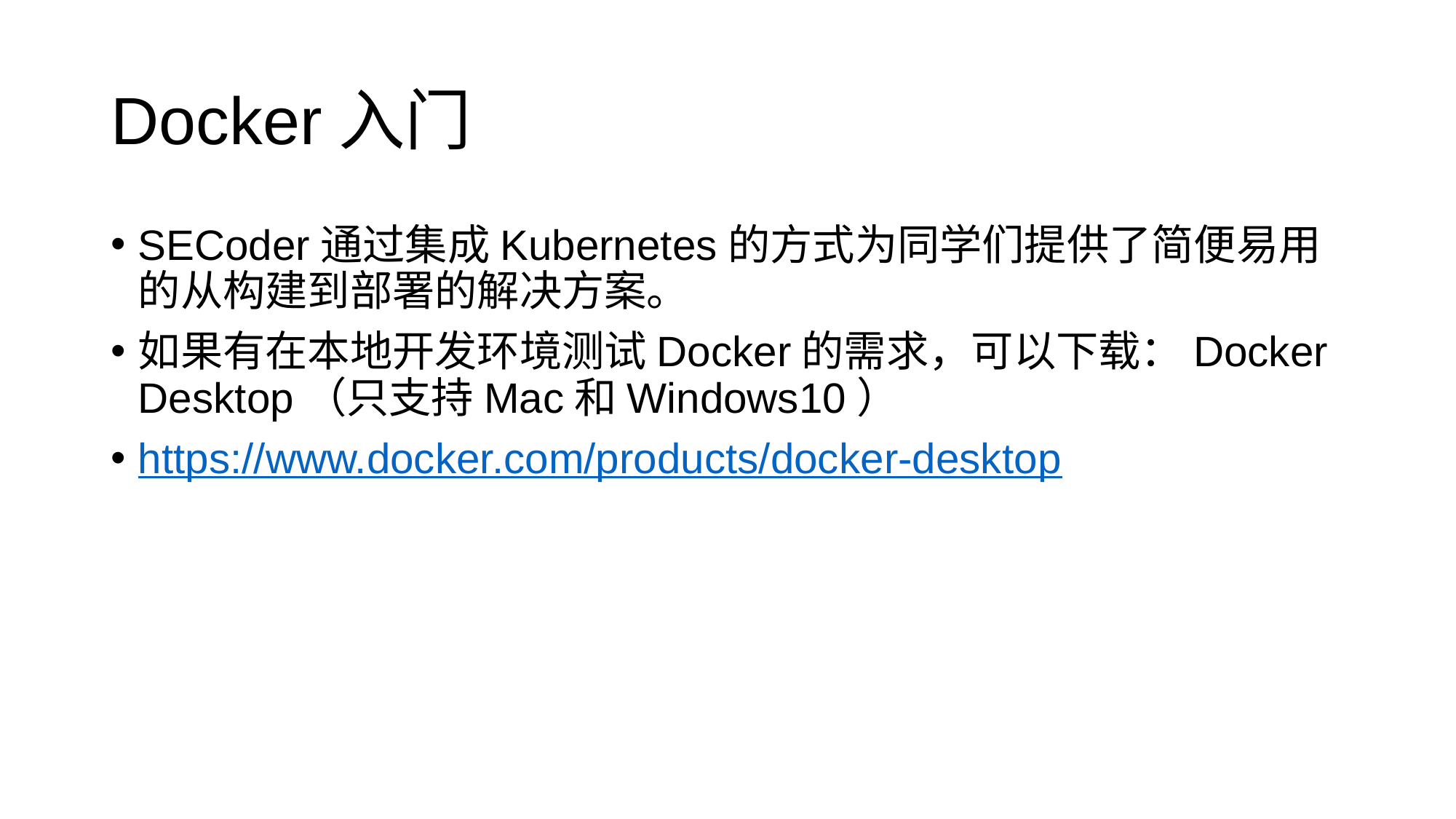

# Docker入门
SECoder通过集成Kubernetes的方式为同学们提供了简便易用的从构建到部署的解决方案。
如果有在本地开发环境测试Docker的需求，可以下载：Docker Desktop（只支持Mac和Windows10）
https://www.docker.com/products/docker-desktop